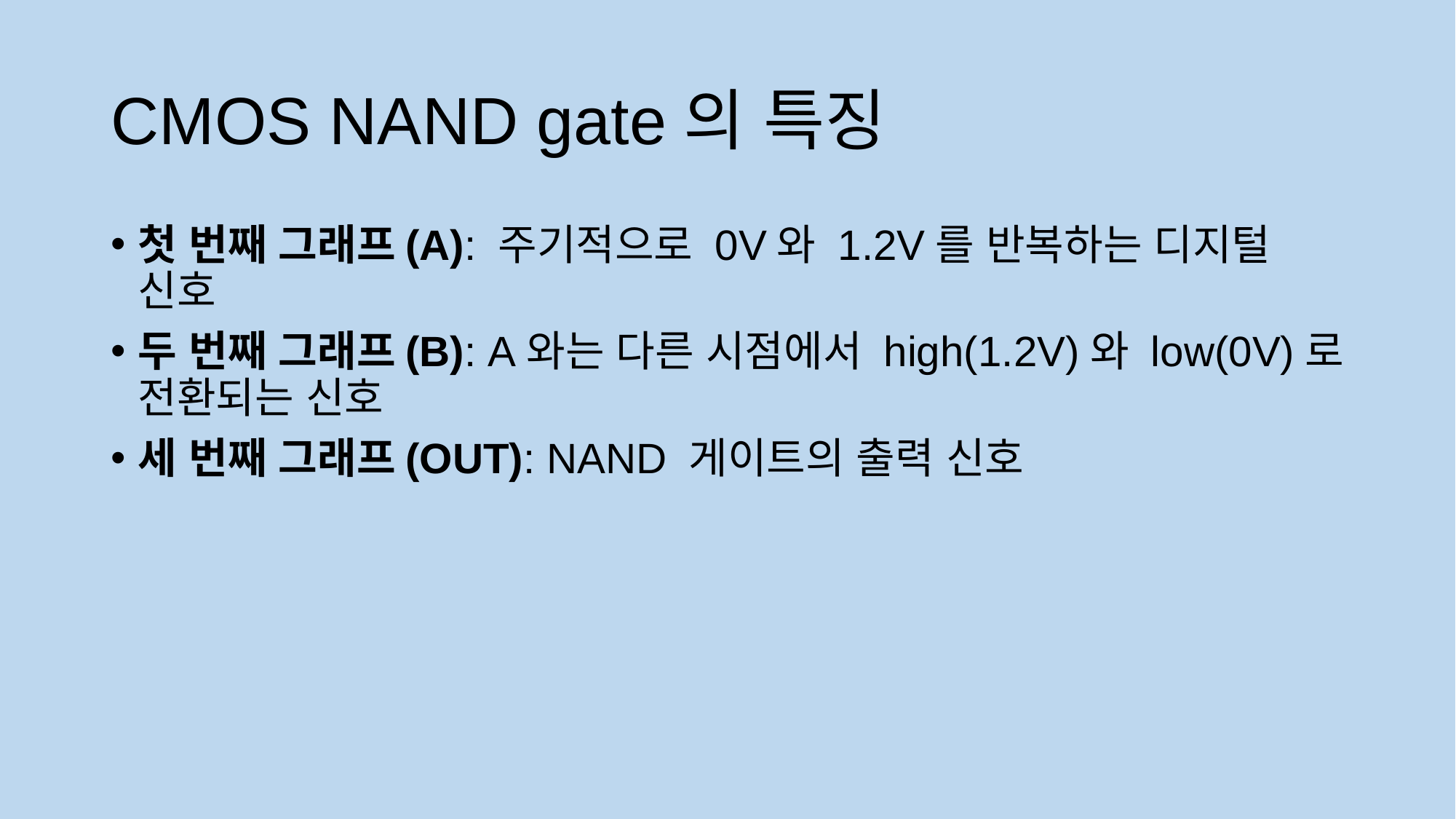

# CMOS NAND gate의 특징
첫 번째 그래프(A): 주기적으로 0V와 1.2V를 반복하는 디지털 신호
두 번째 그래프(B): A와는 다른 시점에서 high(1.2V)와 low(0V)로 전환되는 신호
세 번째 그래프(OUT): NAND 게이트의 출력 신호